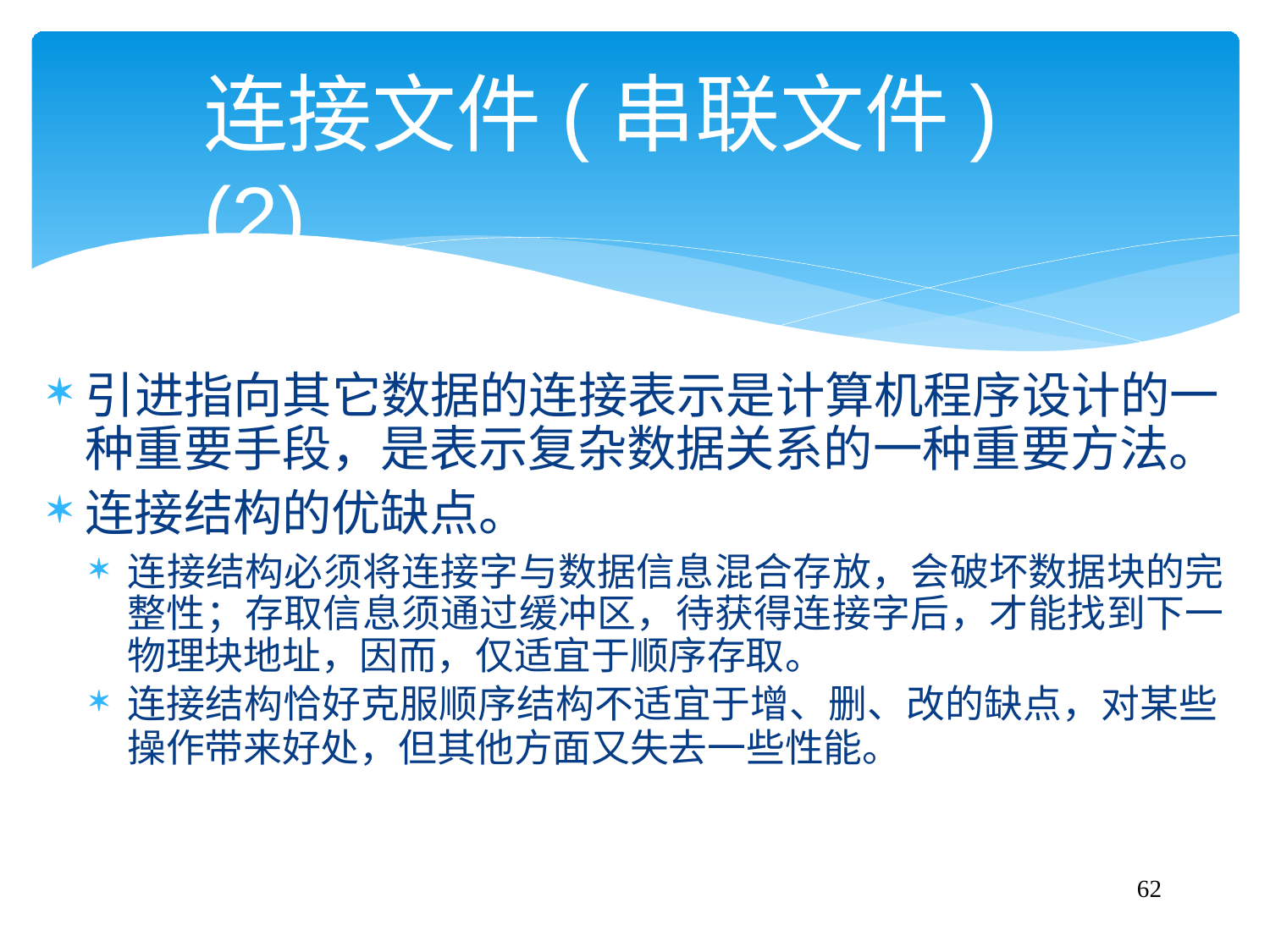

# 连接文件(串联文件)(2)
引进指向其它数据的连接表示是计算机程序设计的一 种重要手段，是表示复杂数据关系的一种重要方法。
连接结构的优缺点。
连接结构必须将连接字与数据信息混合存放，会破坏数据块的完 整性；存取信息须通过缓冲区，待获得连接字后，才能找到下一 物理块地址，因而，仅适宜于顺序存取。
连接结构恰好克服顺序结构不适宜于增、删、改的缺点，对某些
操作带来好处，但其他方面又失去一些性能。
62